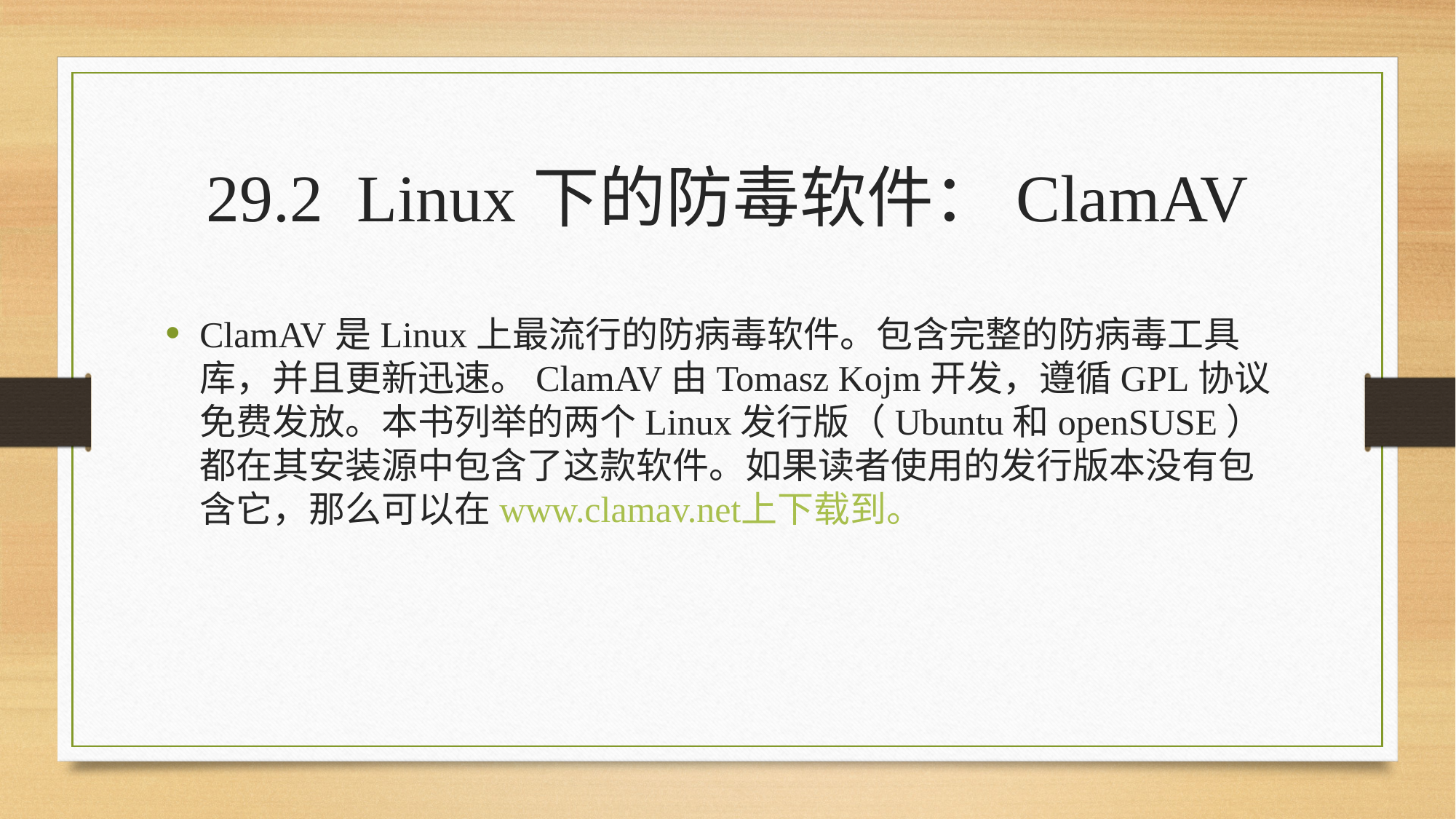

# 29.2  Linux下的防毒软件：ClamAV
ClamAV是Linux上最流行的防病毒软件。包含完整的防病毒工具库，并且更新迅速。ClamAV由Tomasz Kojm开发，遵循GPL协议免费发放。本书列举的两个Linux发行版（Ubuntu和openSUSE）都在其安装源中包含了这款软件。如果读者使用的发行版本没有包含它，那么可以在www.clamav.net上下载到。